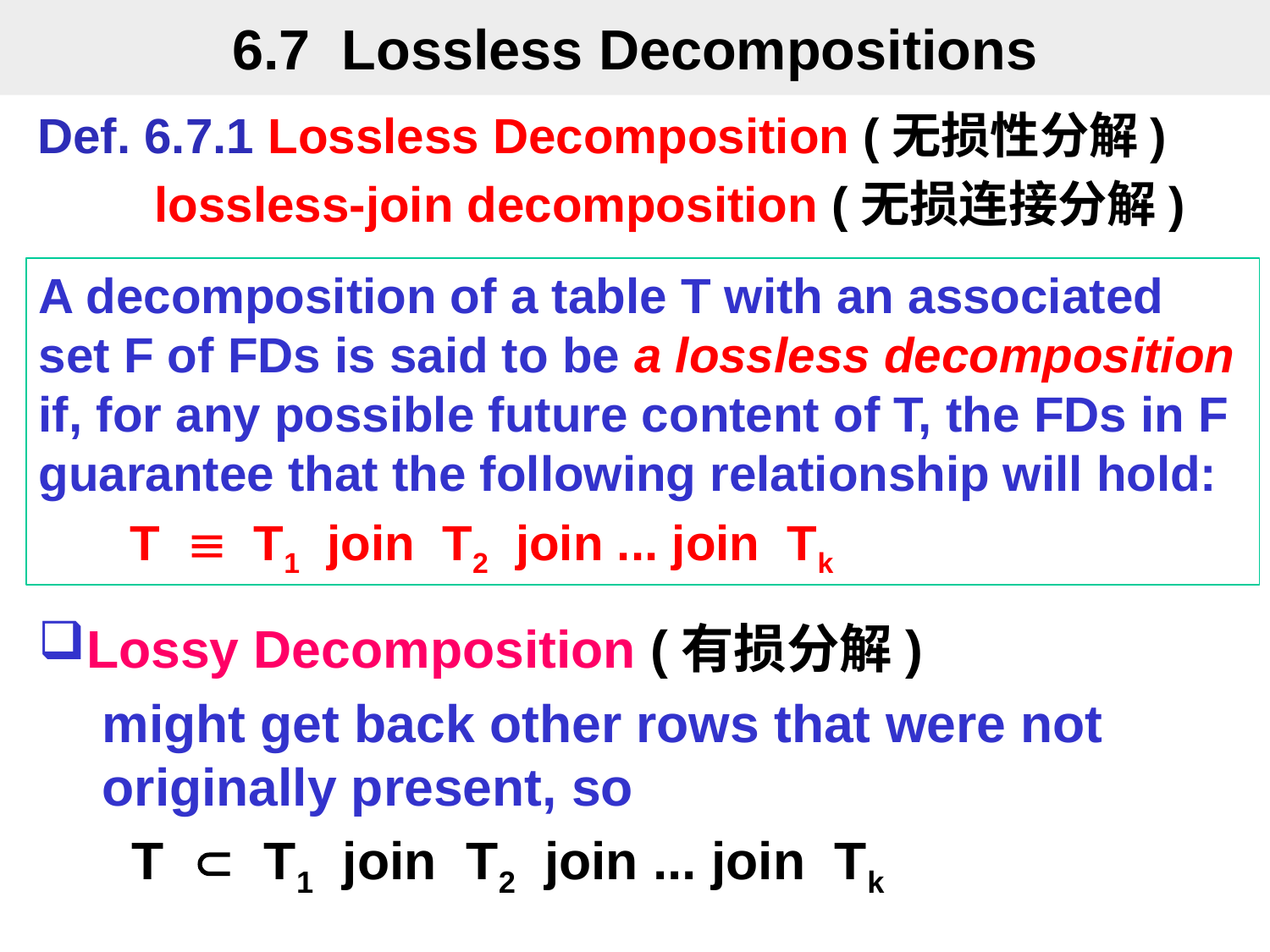

# 6.7  Lossless Decompositions
Def. 6.7.1 Lossless Decomposition (无损性分解)
lossless-join decomposition (无损连接分解)
A decomposition of a table T with an associated set F of FDs is said to be a lossless decomposition if, for any possible future content of T, the FDs in F guarantee that the following relationship will hold:
  T  ≡  T1  join  T2  join ... join  Tk
Lossy Decomposition (有损分解)
might get back other rows that were not originally present, so
T  ⊂  T1  join  T2  join ... join  Tk